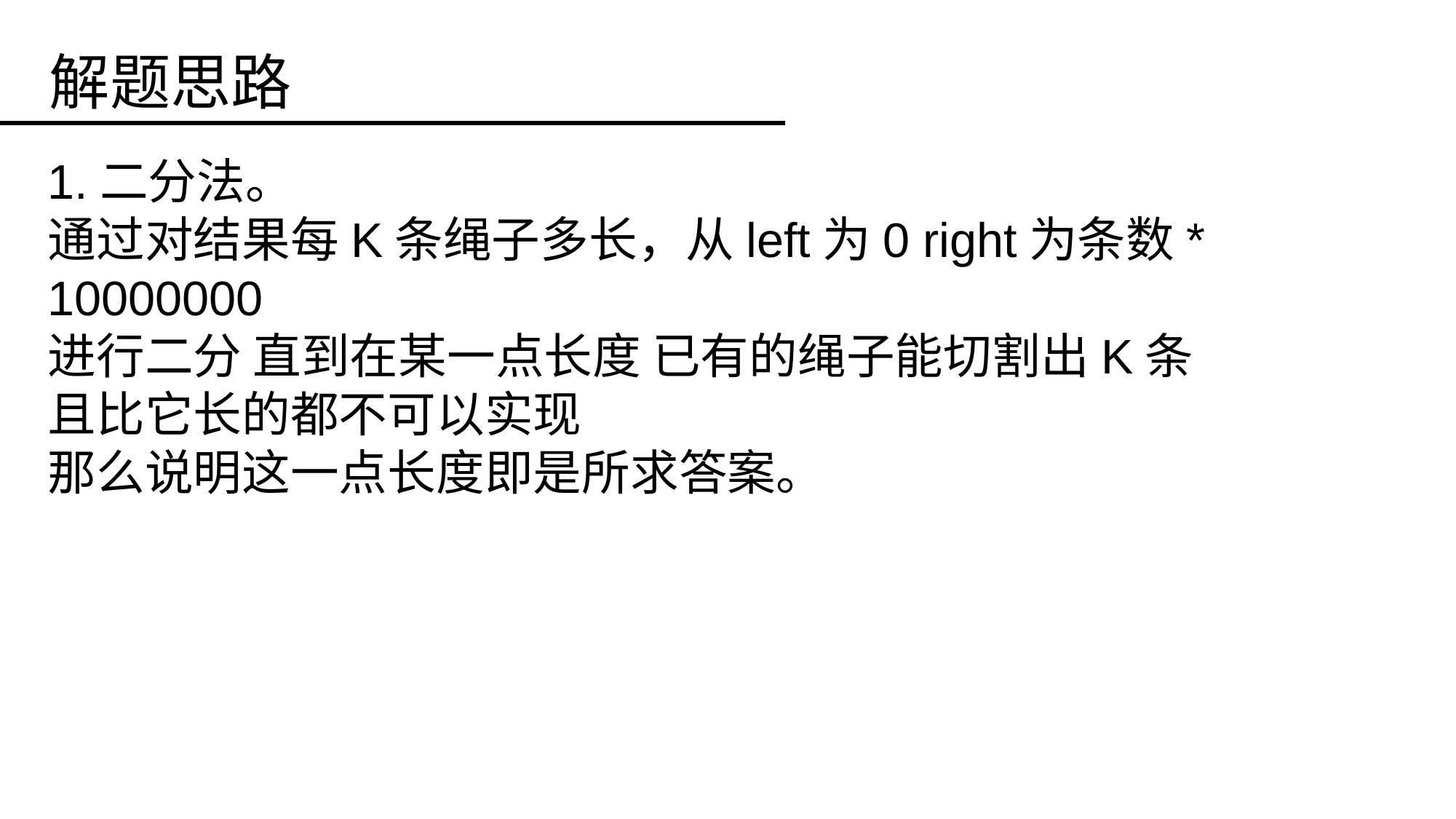

解题思路
1.二分法。
通过对结果每K条绳子多长，从left为0 right为条数* 10000000
进行二分 直到在某一点长度 已有的绳子能切割出K条
且比它长的都不可以实现
那么说明这一点长度即是所求答案。